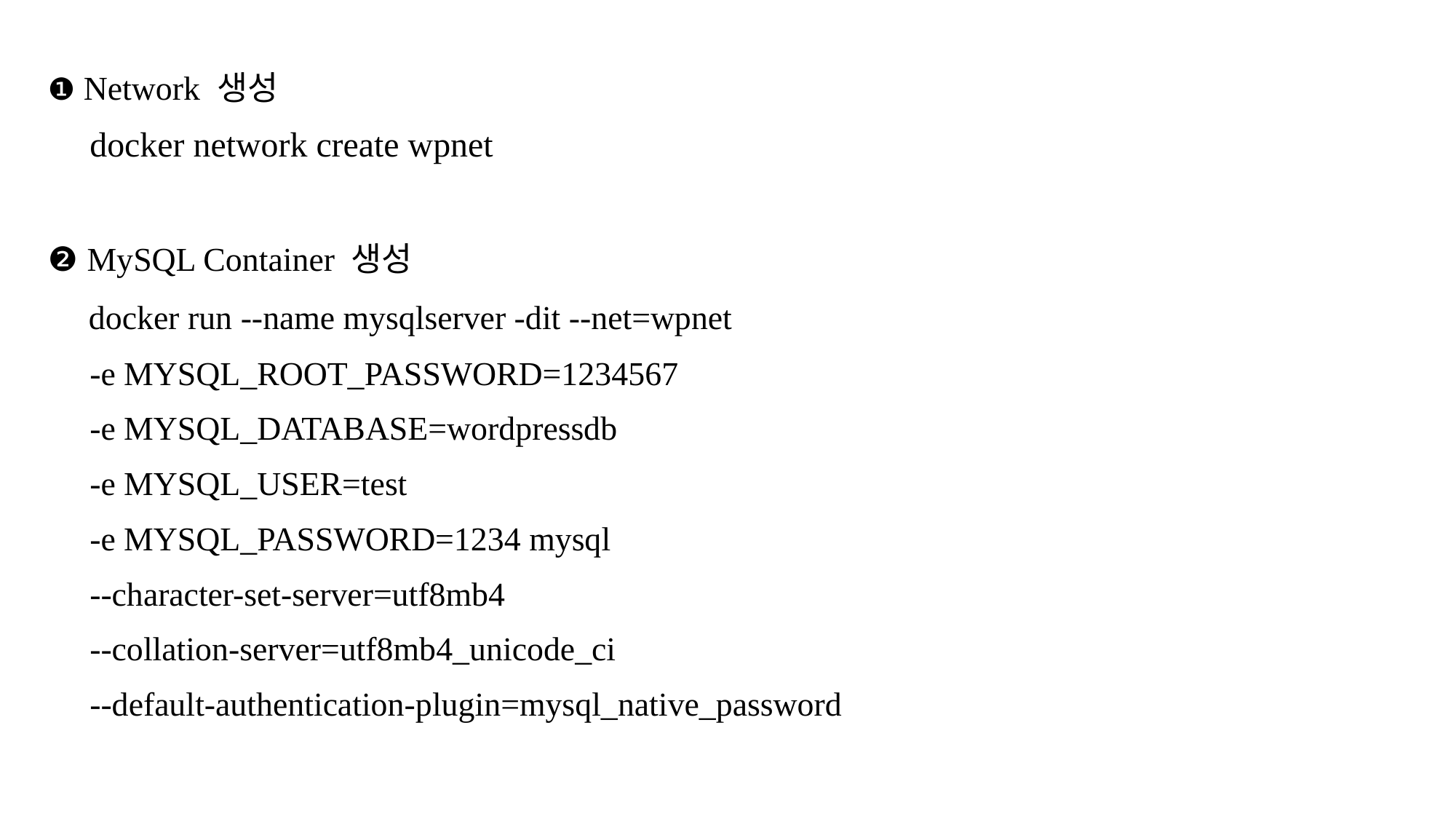

❶ Network 생성
     docker network create wpnet

❷ MySQL Container 생성
    docker run --name mysqlserver -dit --net=wpnet
     -e MYSQL_ROOT_PASSWORD=1234567
     -e MYSQL_DATABASE=wordpressdb
     -e MYSQL_USER=test
     -e MYSQL_PASSWORD=1234 mysql
     --character-set-server=utf8mb4
     --collation-server=utf8mb4_unicode_ci
     --default-authentication-plugin=mysql_native_password